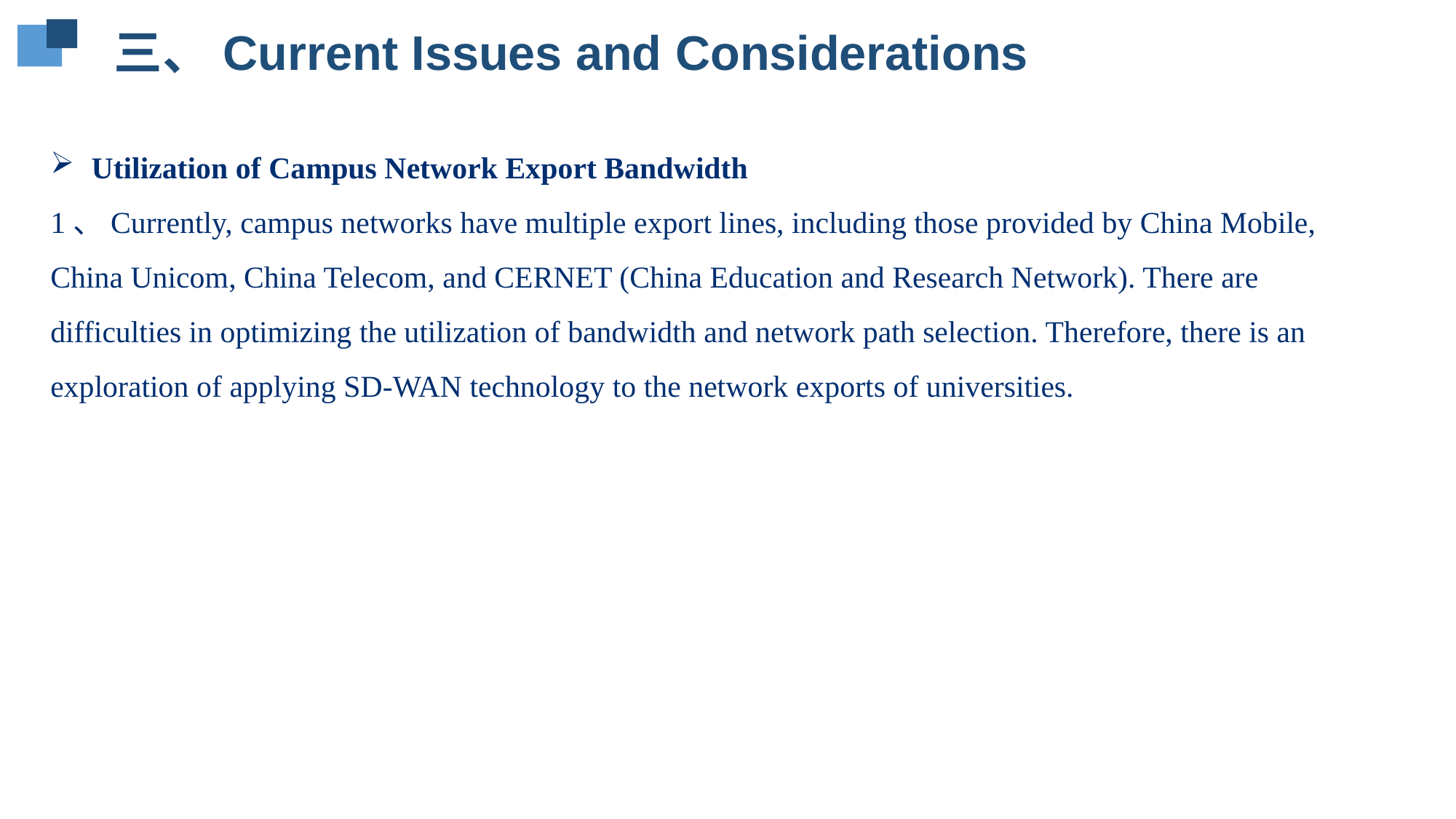

三、Current Issues and Considerations

Utilization of Campus Network Export Bandwidth
1、Currently, campus networks have multiple export lines, including those provided by China Mobile, China Unicom, China Telecom, and CERNET (China Education and Research Network). There are difficulties in optimizing the utilization of bandwidth and network path selection. Therefore, there is an exploration of applying SD-WAN technology to the network exports of universities.